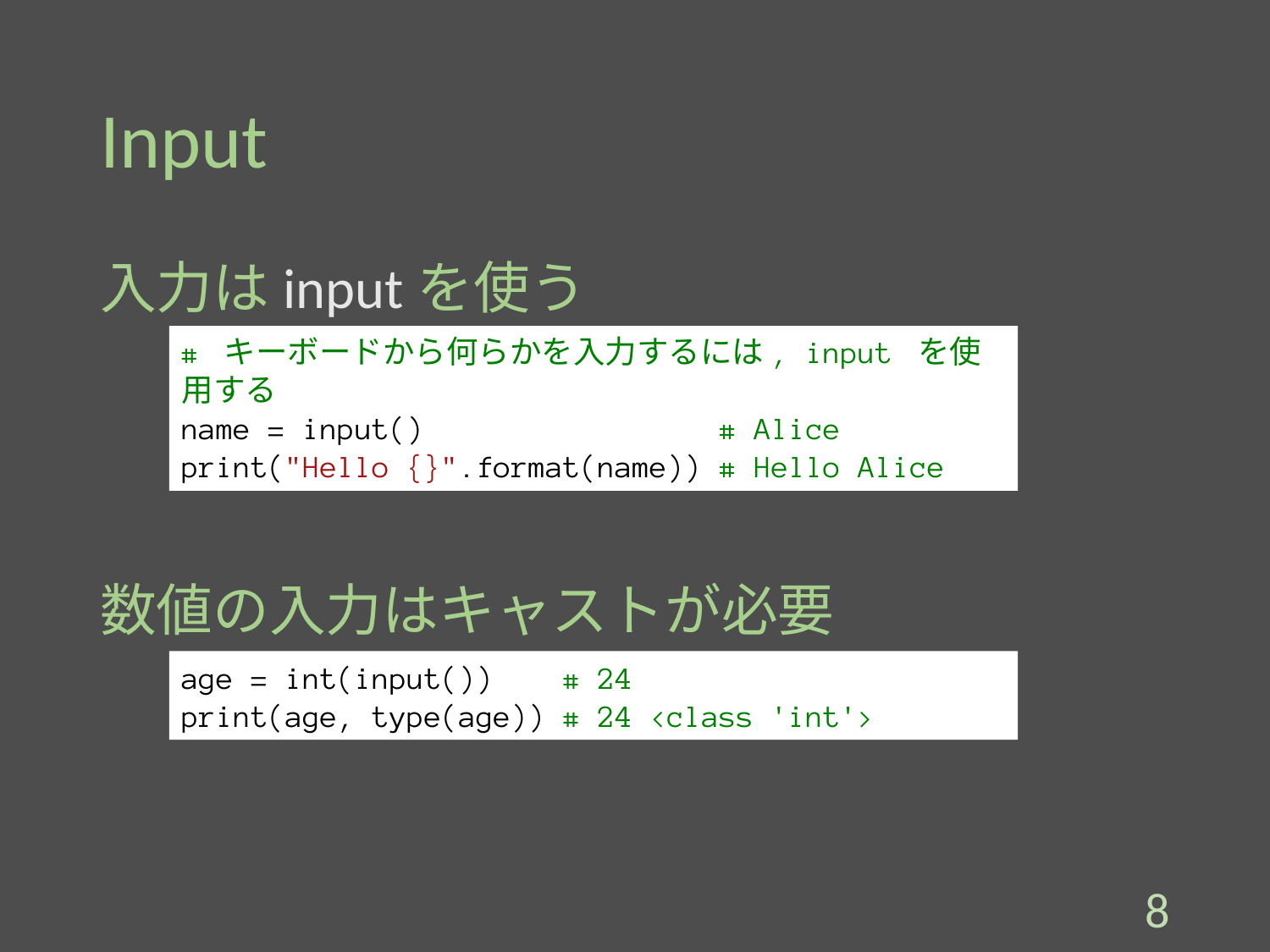

# Input
入力はinputを使う
# キーボードから何らかを入力するには, input を使用する
name = input()                 # Alice
print("Hello {}".format(name)) # Hello Alice
数値の入力はキャストが必要
age = int(input())    # 24
print(age, type(age)) # 24 <class 'int'>
8